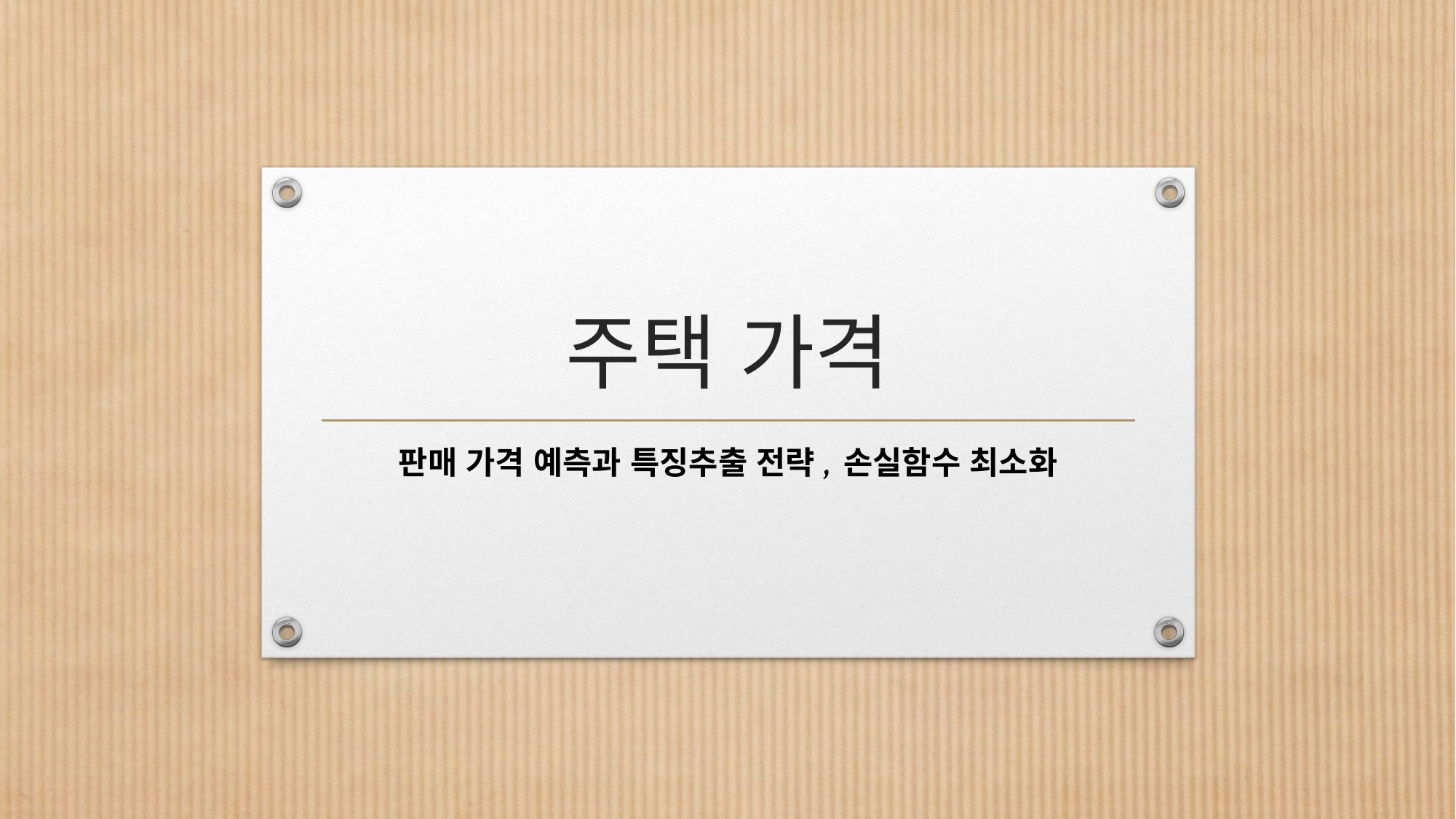

# 주택 가격
판매 가격 예측과 특징추출 전략, 손실함수 최소화